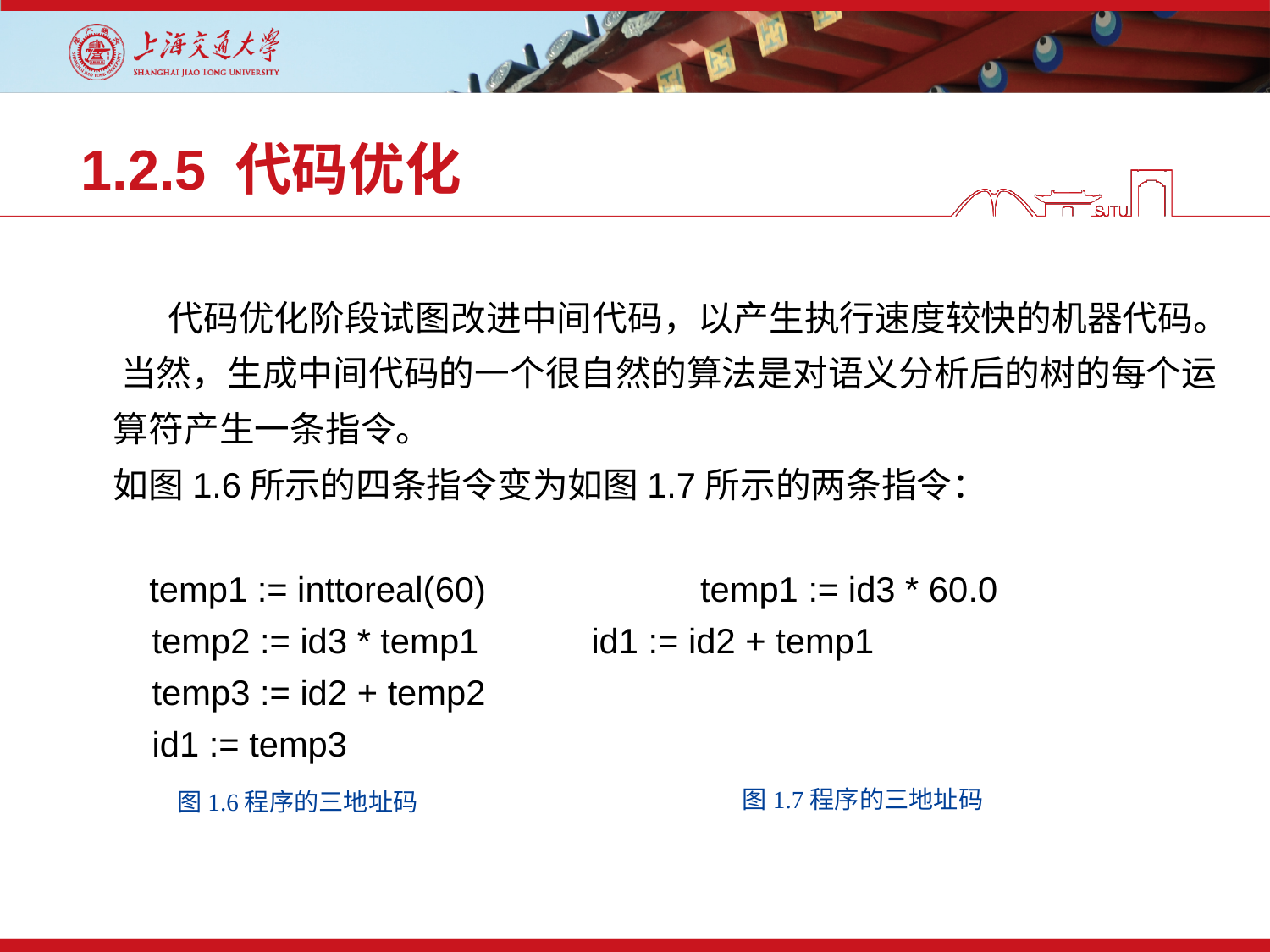

# 1.2.5 代码优化

          代码优化阶段试图改进中间代码，以产生执行速度较快的机器代码。
    当然，生成中间代码的一个很自然的算法是对语义分析后的树的每个运
   算符产生一条指令。
   如图1.6所示的四条指令变为如图1.7所示的两条指令：

       temp1 := inttoreal(60)                      temp1 := id3 * 60.0
	    temp2 := id3 * temp1	          id1 := id2 + temp1
	    temp3 := id2 + temp2
	    id1 := temp3

图1.7程序的三地址码
图1.6程序的三地址码